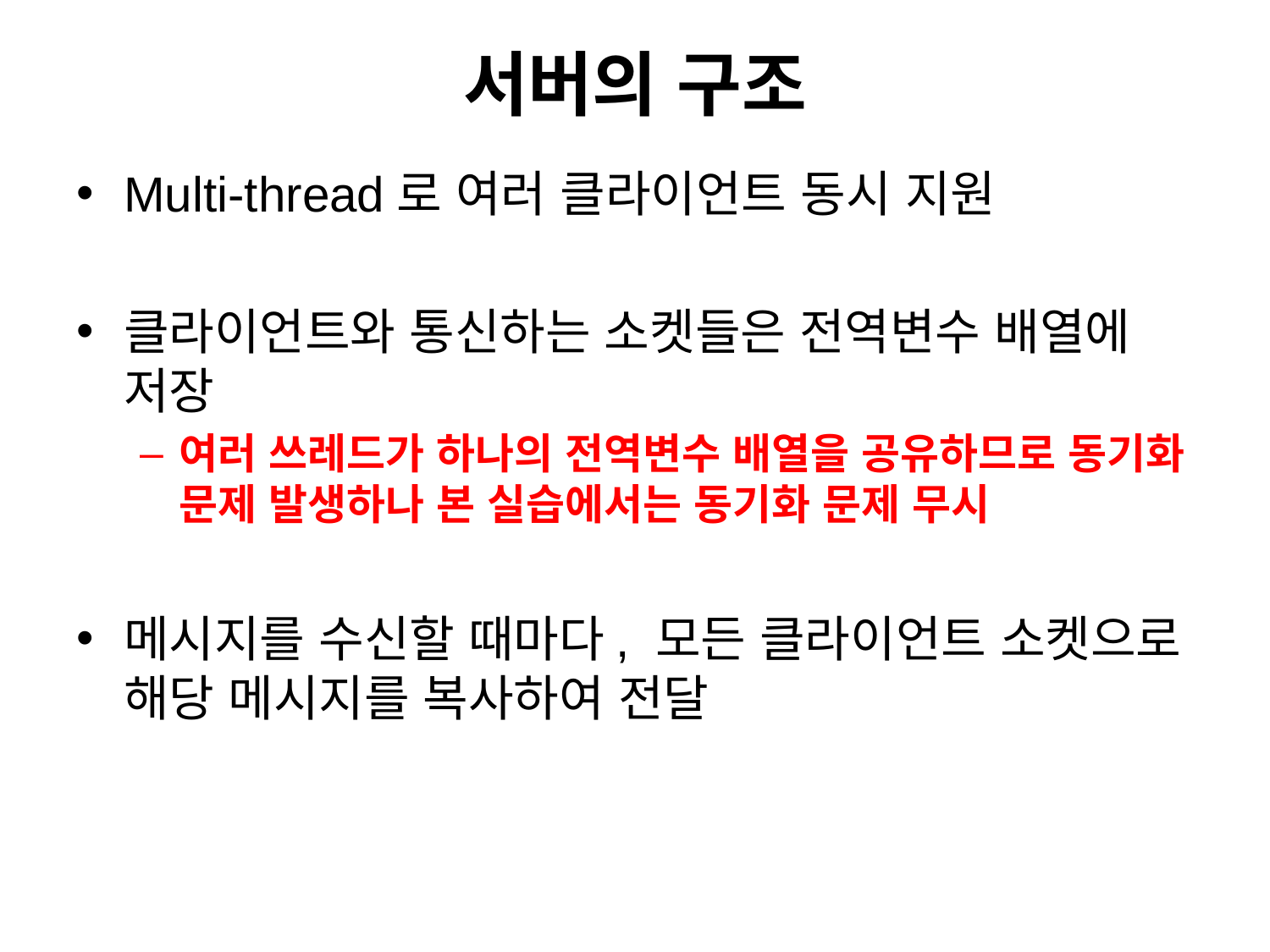

# 서버의 구조
Multi-thread로 여러 클라이언트 동시 지원

클라이언트와 통신하는 소켓들은 전역변수 배열에 저장
여러 쓰레드가 하나의 전역변수 배열을 공유하므로 동기화 문제 발생하나 본 실습에서는 동기화 문제 무시

메시지를 수신할 때마다, 모든 클라이언트 소켓으로 해당 메시지를 복사하여 전달